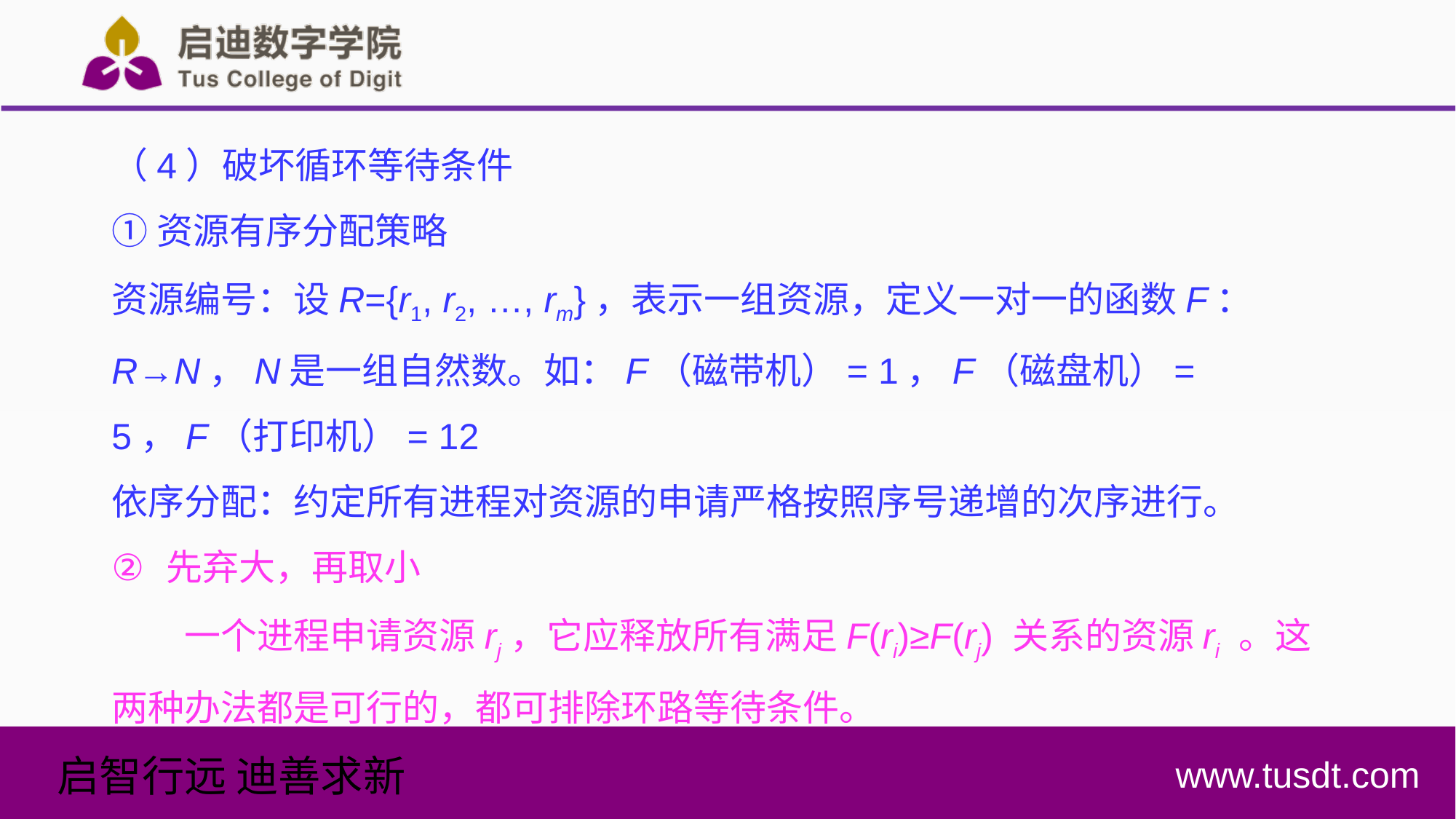

（4）破坏循环等待条件
①资源有序分配策略
资源编号：设R={r1, r2, …, rm}，表示一组资源，定义一对一的函数F：R→N，N是一组自然数。如：F（磁带机）= 1，F（磁盘机）= 5，F（打印机）= 12
依序分配：约定所有进程对资源的申请严格按照序号递增的次序进行。
先弃大，再取小
一个进程申请资源rj，它应释放所有满足F(ri)≥F(rj) 关系的资源ri 。这两种办法都是可行的，都可排除环路等待条件。